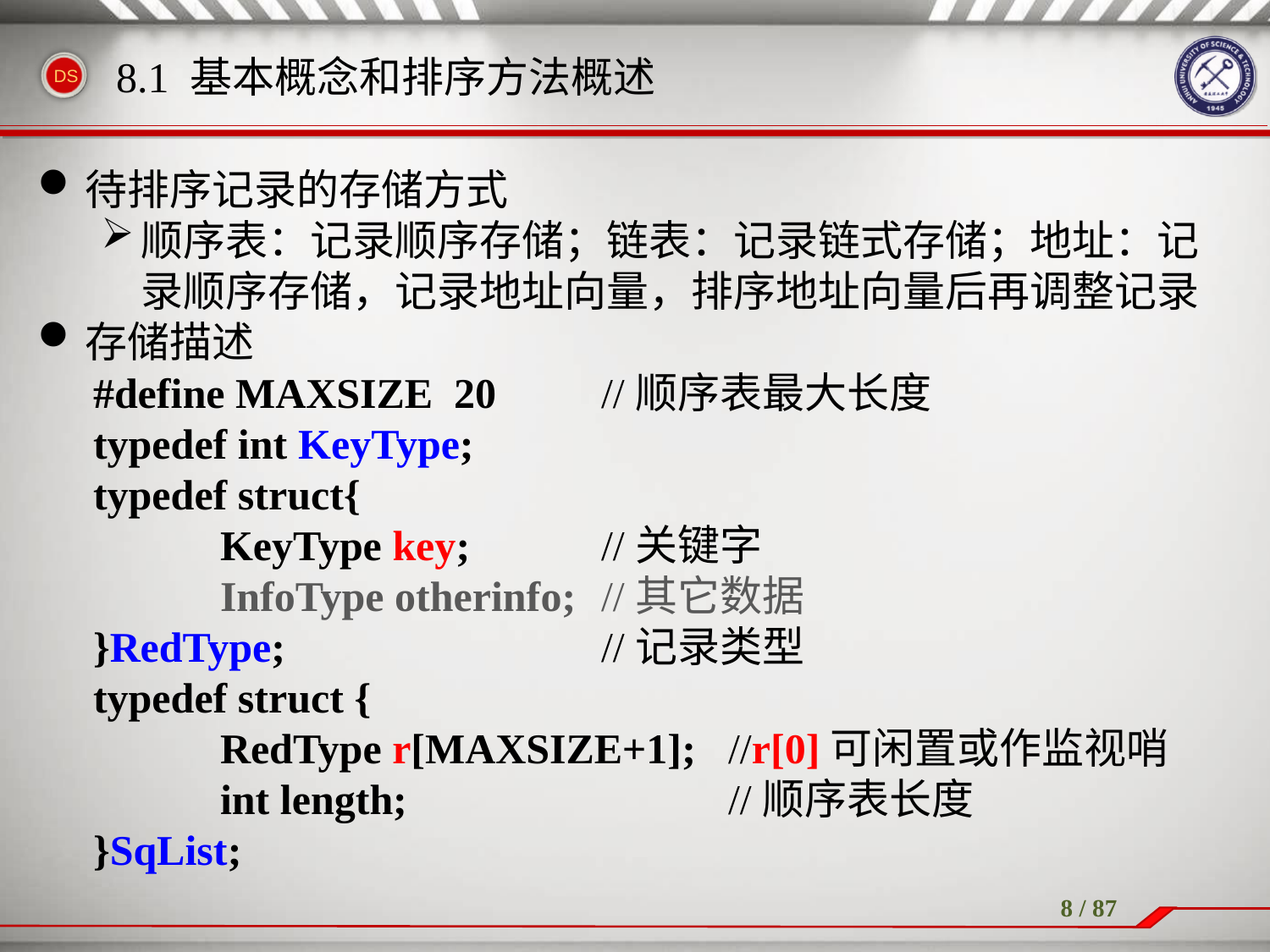

8.1 基本概念和排序方法概述
待排序记录的存储方式
顺序表：记录顺序存储；链表：记录链式存储；地址：记录顺序存储，记录地址向量，排序地址向量后再调整记录
存储描述
#define MAXSIZE  20	//顺序表最大长度
typedef int KeyType;
typedef struct{
	KeyType key;		//关键字
	InfoType otherinfo;	//其它数据
}RedType;			//记录类型
typedef struct {
	RedType r[MAXSIZE+1];	//r[0]可闲置或作监视哨
	int length;			//顺序表长度
}SqList;